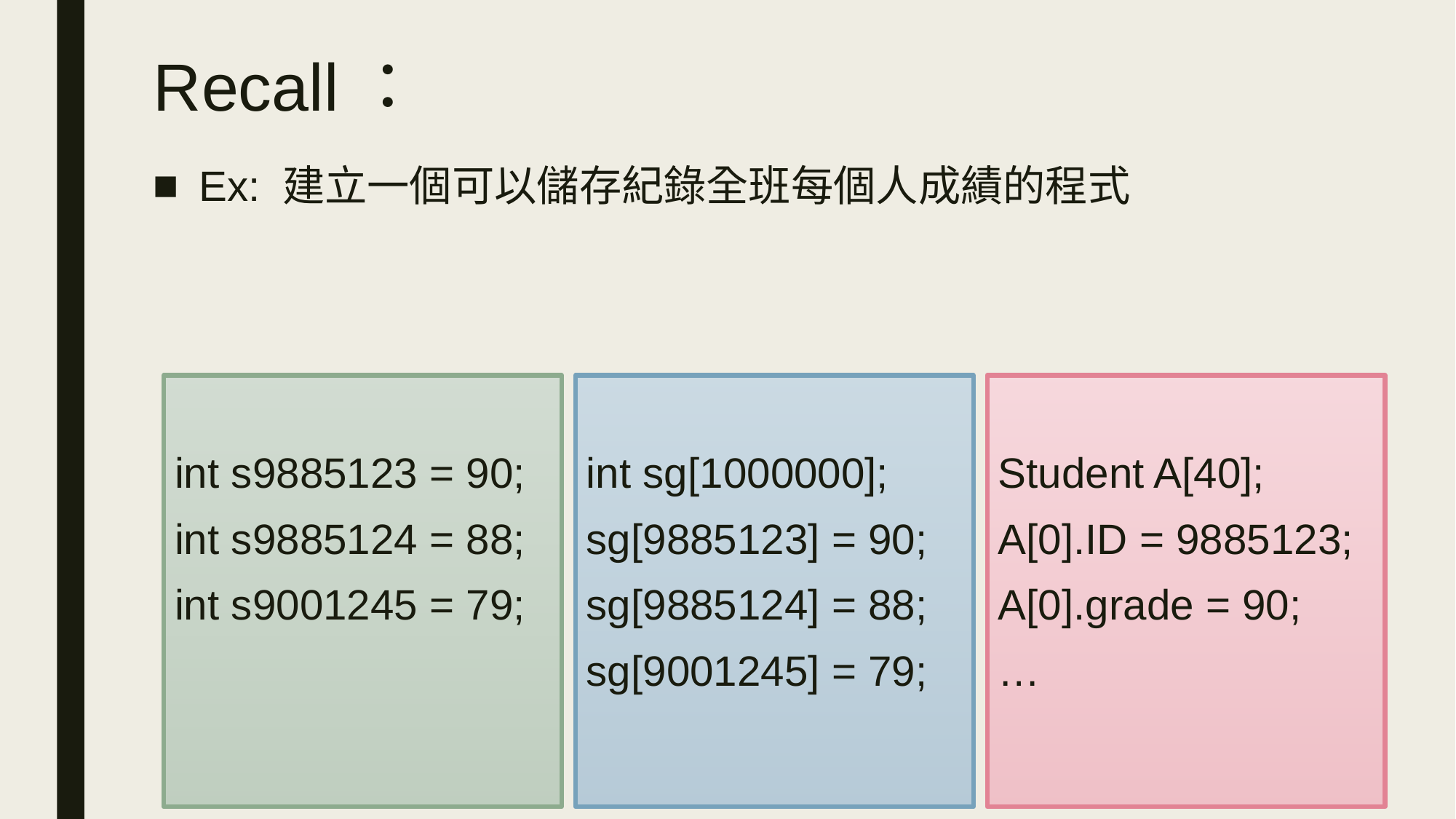

# Recall：
Ex: 建立一個可以儲存紀錄全班每個人成績的程式

Student A[40];
A[0].ID = 9885123;
A[0].grade = 90;
…

int s9885123 = 90;
int s9885124 = 88;
int s9001245 = 79;

int sg[1000000];
sg[9885123] = 90;
sg[9885124] = 88;
sg[9001245] = 79;